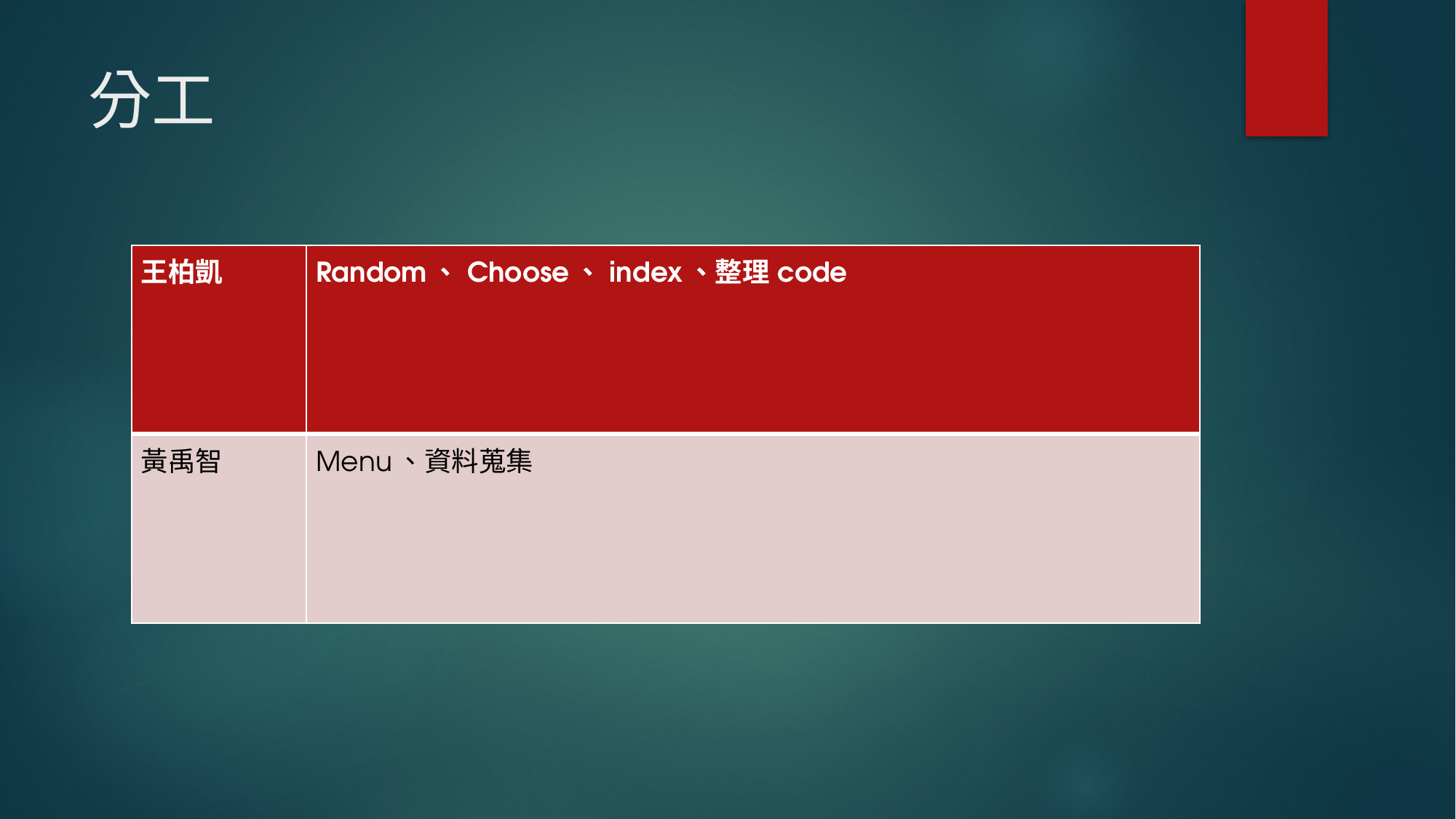

# 分工
| 王柏凱 | Random、Choose、index、整理code |
| --- | --- |
| 黃禹智 | Menu、資料蒐集 |